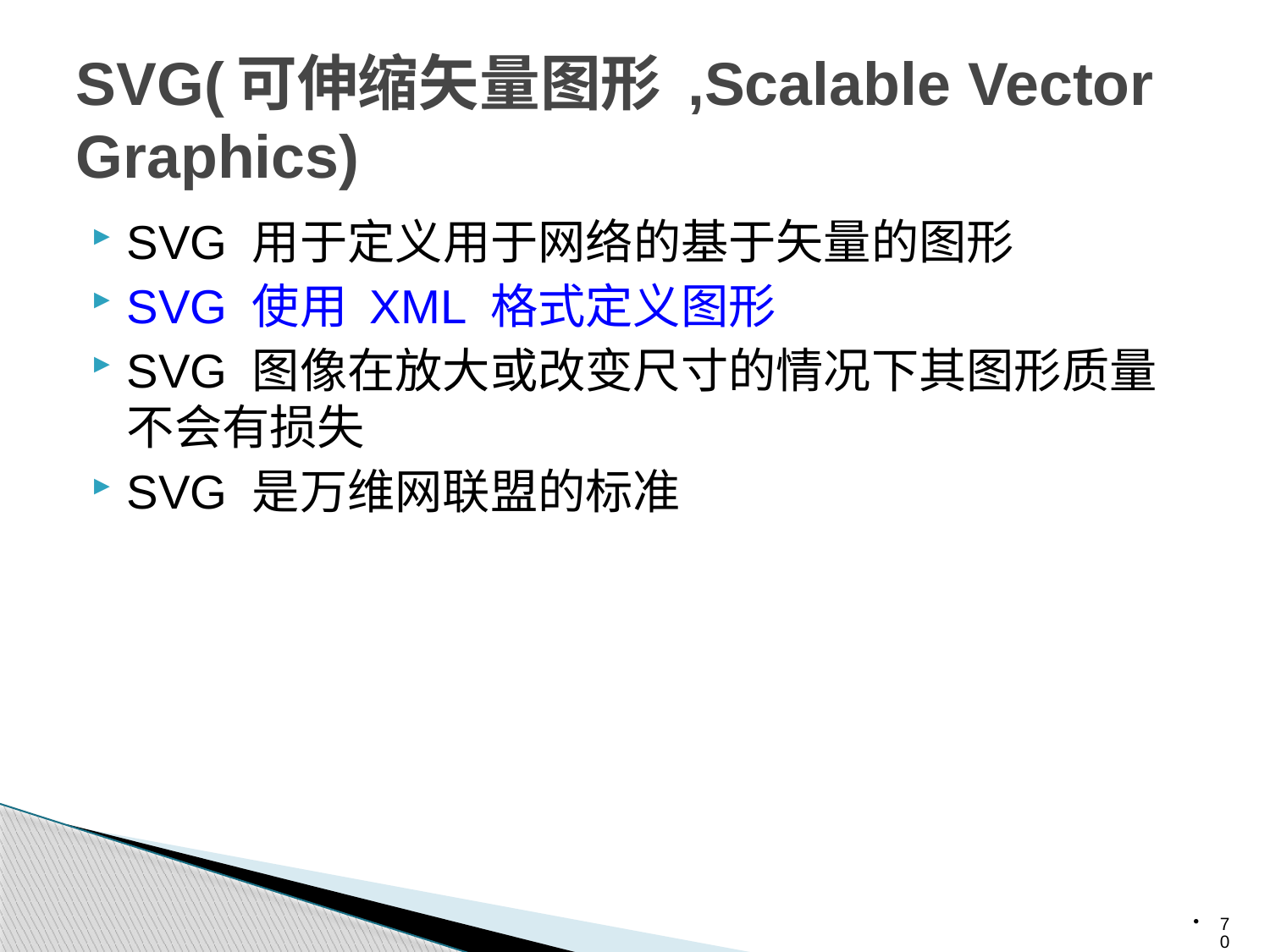

# SVG(可伸缩矢量图形 ,Scalable Vector Graphics)
SVG 用于定义用于网络的基于矢量的图形
SVG 使用 XML 格式定义图形
SVG 图像在放大或改变尺寸的情况下其图形质量不会有损失
SVG 是万维网联盟的标准
70